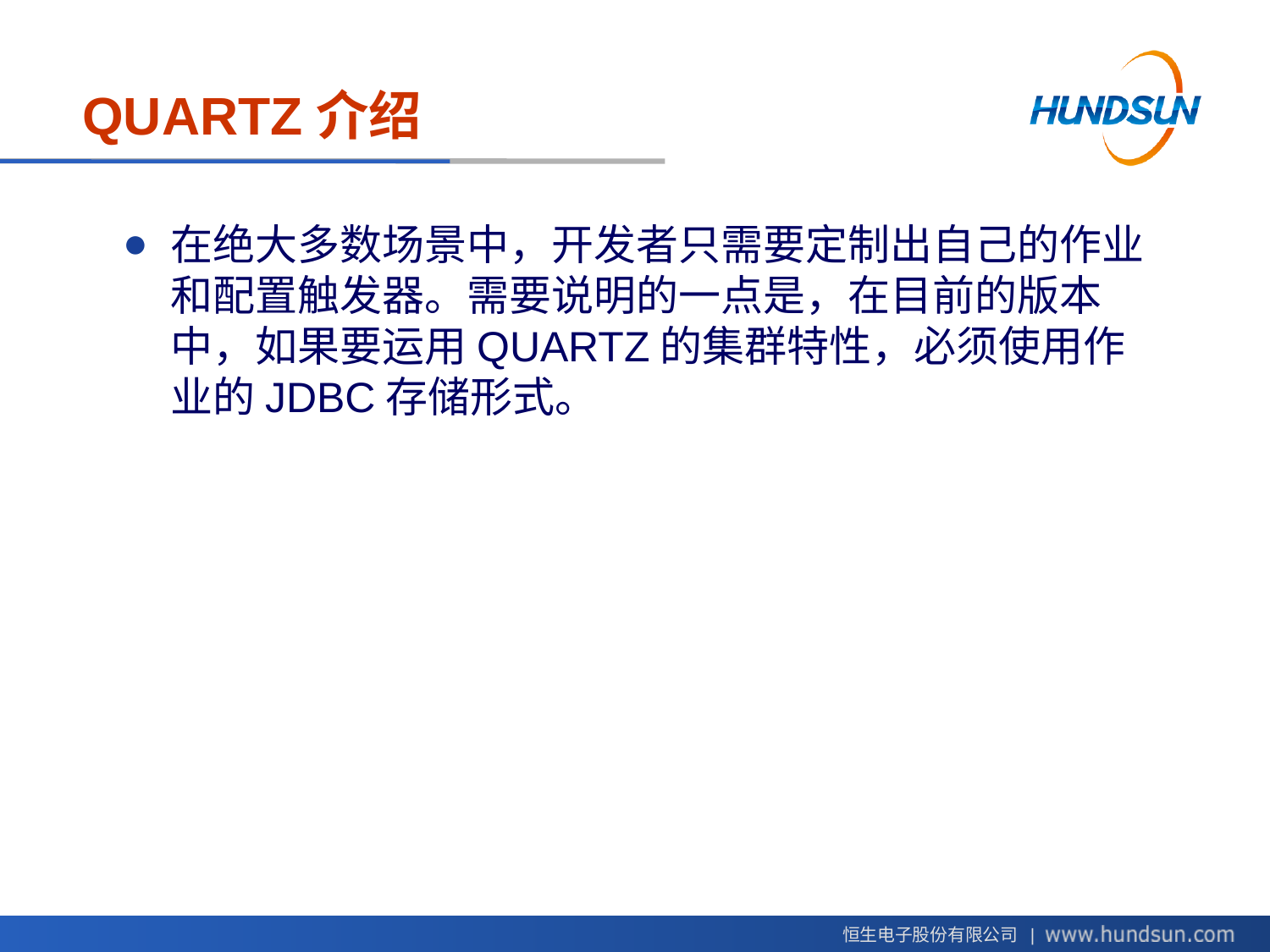

# QUARTZ介绍
在绝大多数场景中，开发者只需要定制出自己的作业和配置触发器。需要说明的一点是，在目前的版本中，如果要运用QUARTZ的集群特性，必须使用作业的JDBC存储形式。